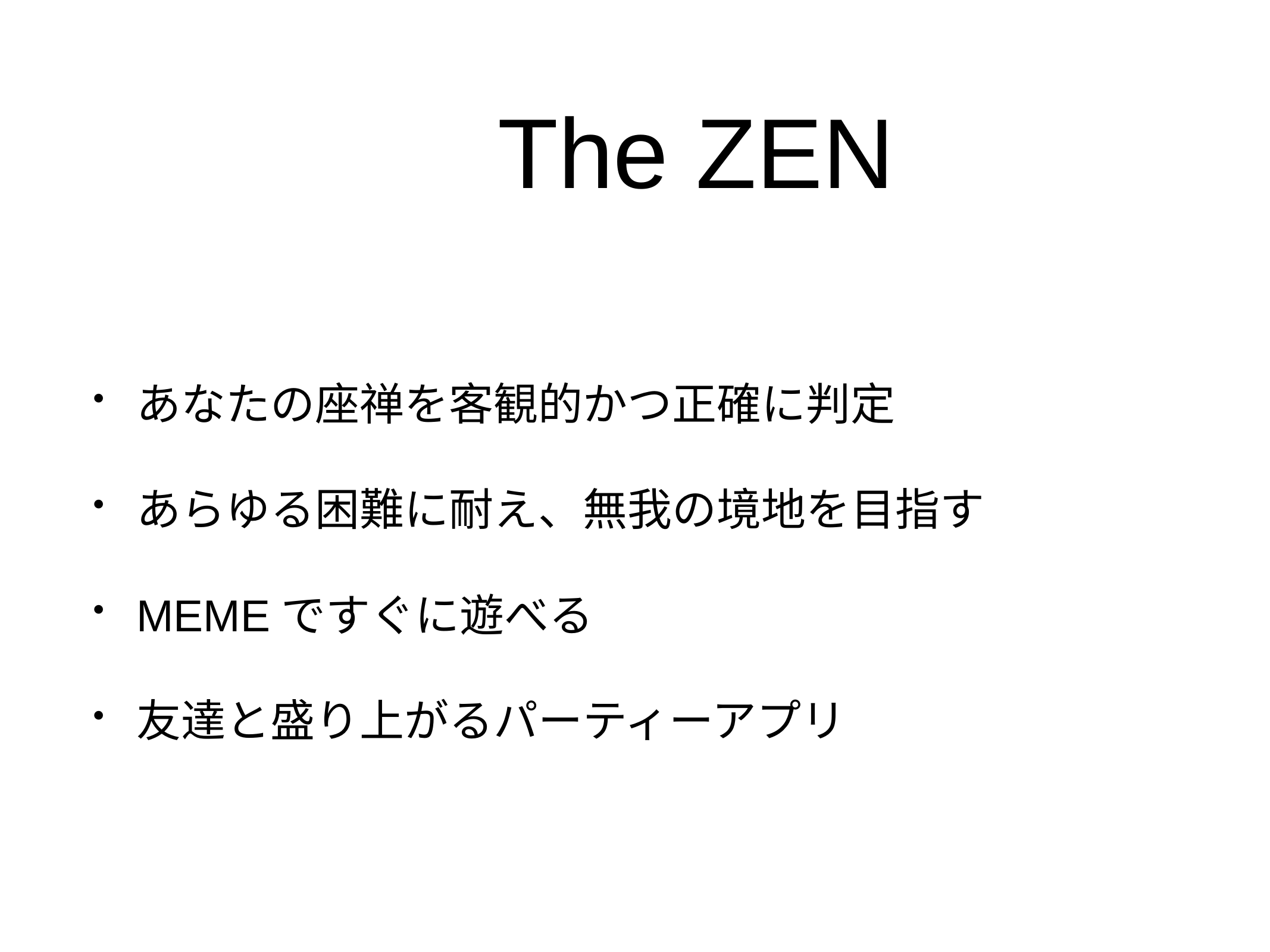

# The ZEN
あなたの座禅を客観的かつ正確に判定
あらゆる困難に耐え、無我の境地を目指す
MEMEですぐに遊べる
友達と盛り上がるパーティーアプリ